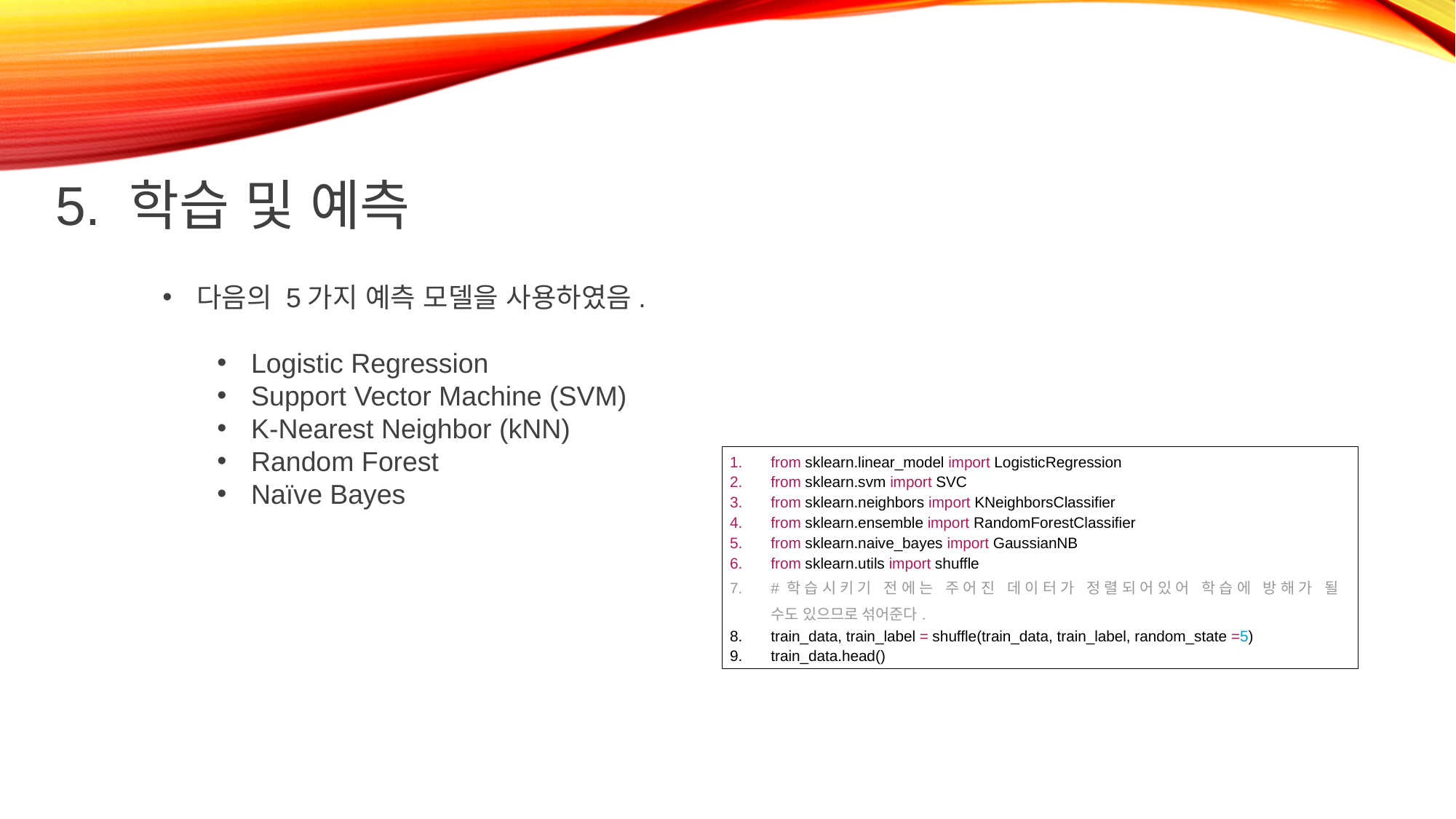

5. 학습 및 예측
다음의 5가지 예측 모델을 사용하였음.

Logistic Regression
Support Vector Machine (SVM)
K-Nearest Neighbor (kNN)
Random Forest
Naïve Bayes
| from sklearn.linear\_model import LogisticRegression from sklearn.svm import SVC from sklearn.neighbors import KNeighborsClassifier from sklearn.ensemble import RandomForestClassifier from sklearn.naive\_bayes import GaussianNB from sklearn.utils import shuffle #학습시키기 전에는 주어진 데이터가 정렬되어있어 학습에 방해가 될 수도 있으므로 섞어준다. train\_data, train\_label = shuffle(train\_data, train\_label, random\_state =5) train\_data.head() |
| --- |